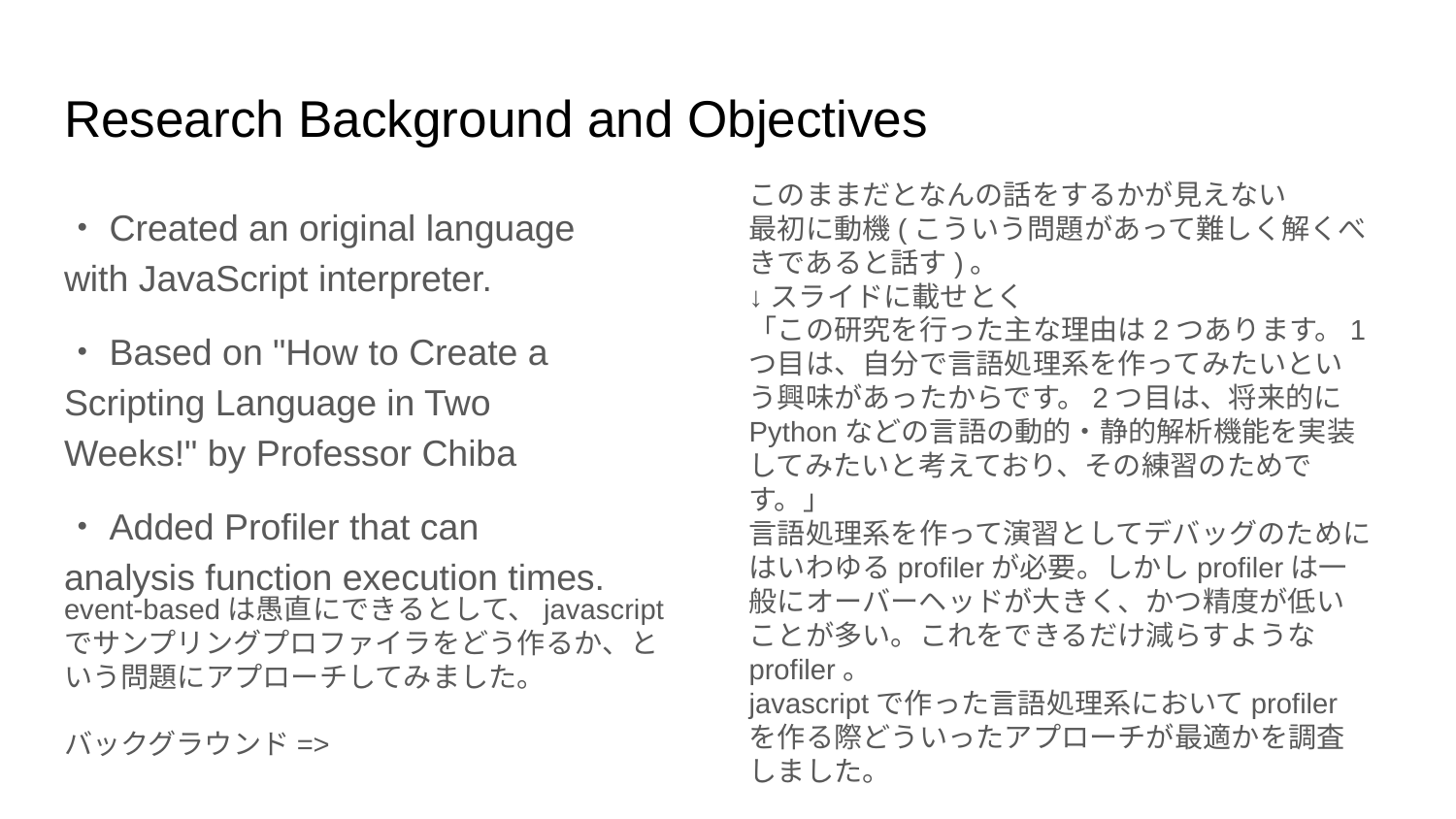

# Research Background and Objectives
このままだとなんの話をするかが見えない
最初に動機(こういう問題があって難しく解くべきであると話す)。
↓スライドに載せとく
「この研究を行った主な理由は2つあります。1つ目は、自分で言語処理系を作ってみたいという興味があったからです。2つ目は、将来的にPythonなどの言語の動的・静的解析機能を実装してみたいと考えており、その練習のためです。」
言語処理系を作って演習としてデバッグのためにはいわゆるprofilerが必要。しかしprofilerは一般にオーバーヘッドが大きく、かつ精度が低いことが多い。これをできるだけ減らすようなprofiler。
javascriptで作った言語処理系においてprofilerを作る際どういったアプローチが最適かを調査しました。
・Created an original language with JavaScript interpreter.
・Based on "How to Create a Scripting Language in Two Weeks!" by Professor Chiba
・Added Profiler that can analysis function execution times.

event-basedは愚直にできるとして、javascriptでサンプリングプロファイラをどう作るか、という問題にアプローチしてみました。

バックグラウンド=>